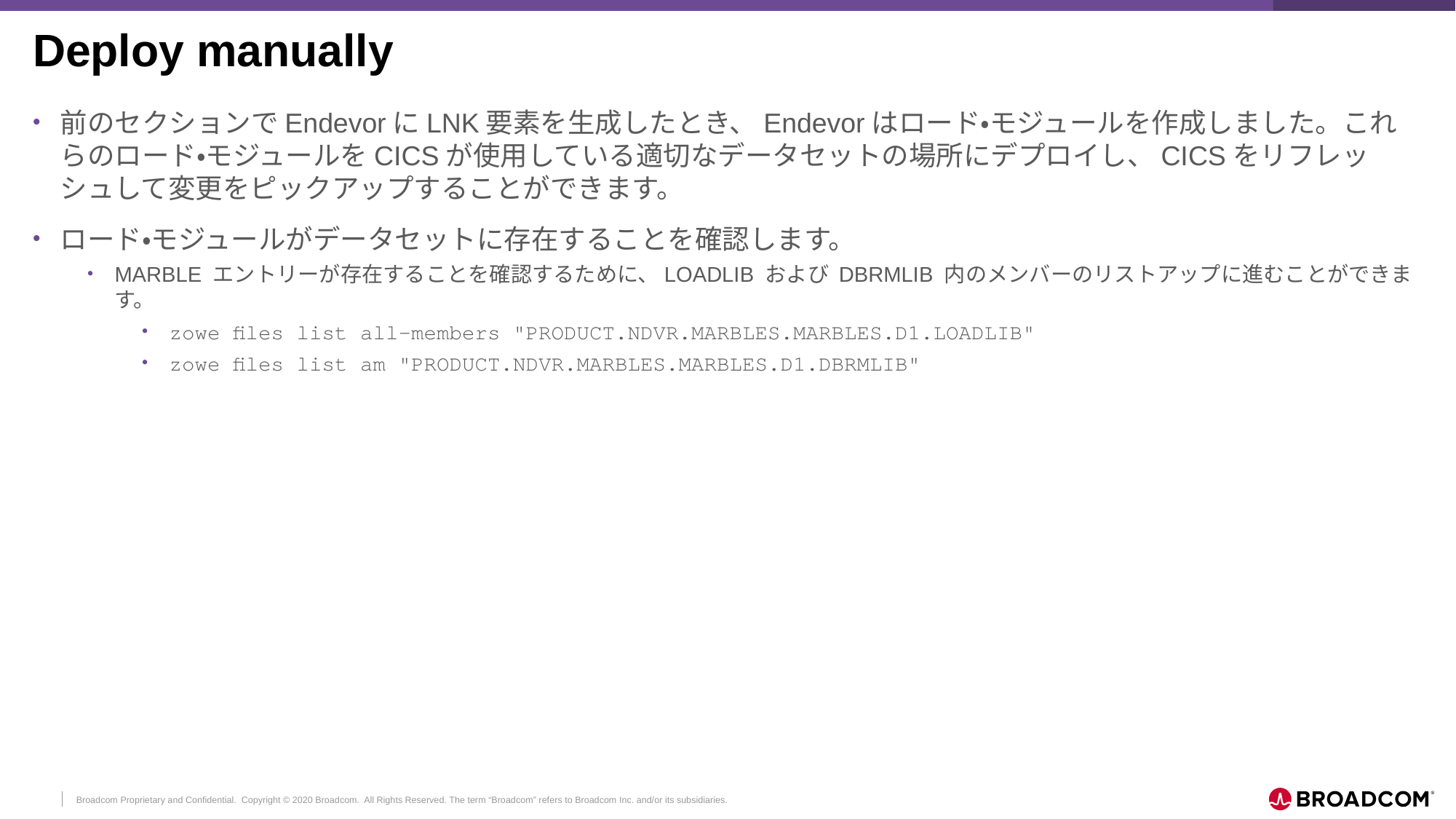

# Deploy manually
前のセクションでEndevorにLNK要素を生成したとき、Endevorはロード・モジュールを作成しました。これらのロード・モジュールをCICSが使用している適切なデータセットの場所にデプロイし、CICSをリフレッシュして変更をピックアップすることができます。
ロード・モジュールがデータセットに存在することを確認します。
MARBLE エントリーが存在することを確認するために、LOADLIB および DBRMLIB 内のメンバーのリストアップに進むことができます。
zowe files list all-members "PRODUCT.NDVR.MARBLES.MARBLES.D1.LOADLIB"
zowe files list am "PRODUCT.NDVR.MARBLES.MARBLES.D1.DBRMLIB"